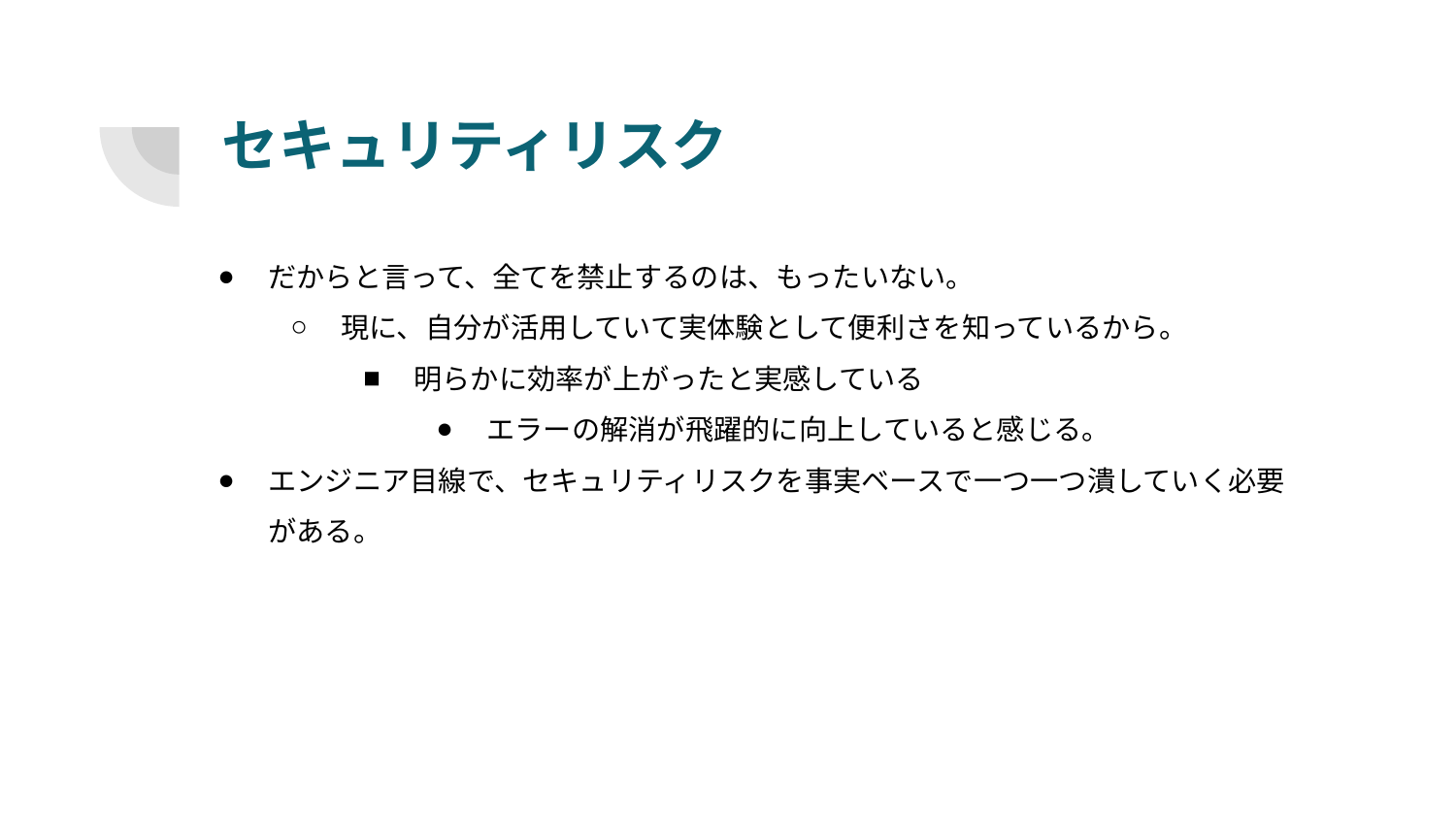

# セキュリティリスク
だからと言って、全てを禁止するのは、もったいない。
現に、自分が活用していて実体験として便利さを知っているから。
明らかに効率が上がったと実感している
エラーの解消が飛躍的に向上していると感じる。
エンジニア目線で、セキュリティリスクを事実ベースで一つ一つ潰していく必要がある。